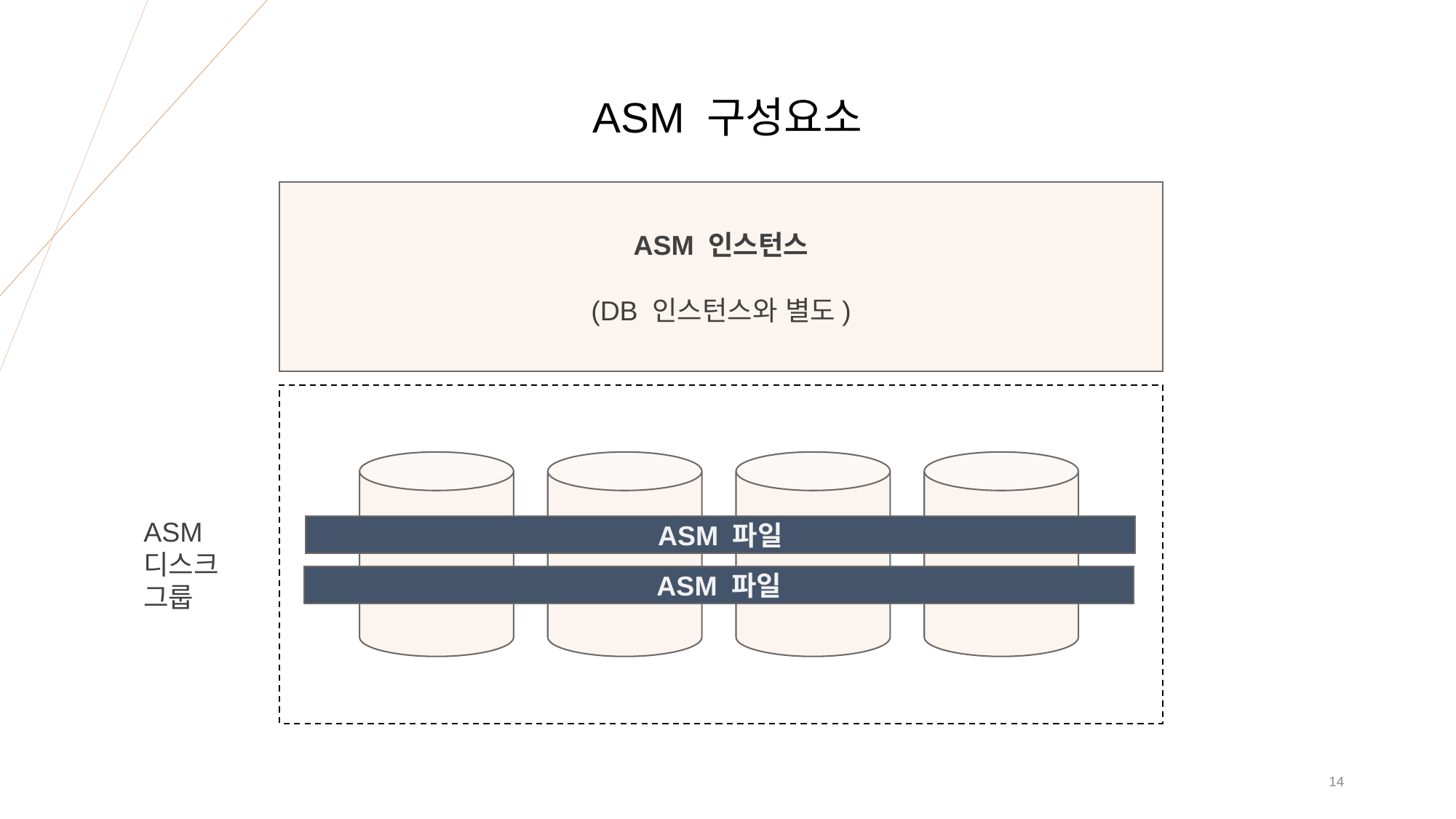

ASM 구성요소
ASM 인스턴스

(DB 인스턴스와 별도)

ASM
디스크
그룹
ASM 파일
ASM 파일
14